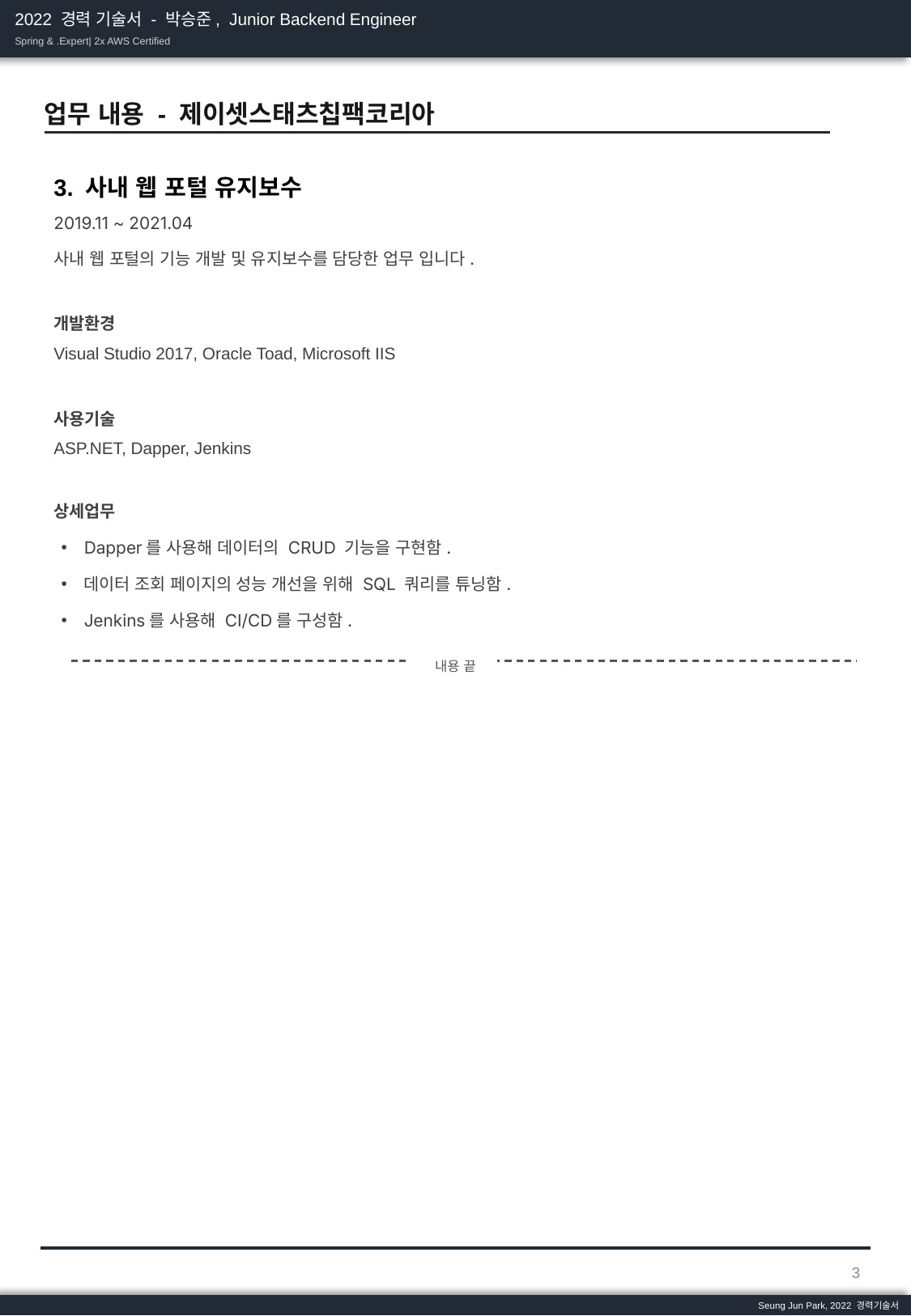

2022 경력 기술서 - 박승준,  Junior Backend Engineer
Spring & .Expert| 2x AWS Certified
업무 내용 - 제이셋스태츠칩팩코리아

| 3. 사내 웹 포털 유지보수 2019.11 ~ 2021.04 사내 웹 포털의 기능 개발 및 유지보수를 담당한 업무 입니다. 개발환경 Visual Studio 2017, Oracle Toad, Microsoft IIS 사용기술 ASP.NET, Dapper, Jenkins 상세업무 Dapper를 사용해 데이터의 CRUD 기능을 구현함. 데이터 조회 페이지의 성능 개선을 위해 SQL 쿼리를 튜닝함. Jenkins를 사용해 CI/CD를 구성함. |
| --- |
   내용 끝
3

Seung Jun Park, 2022 경력기술서